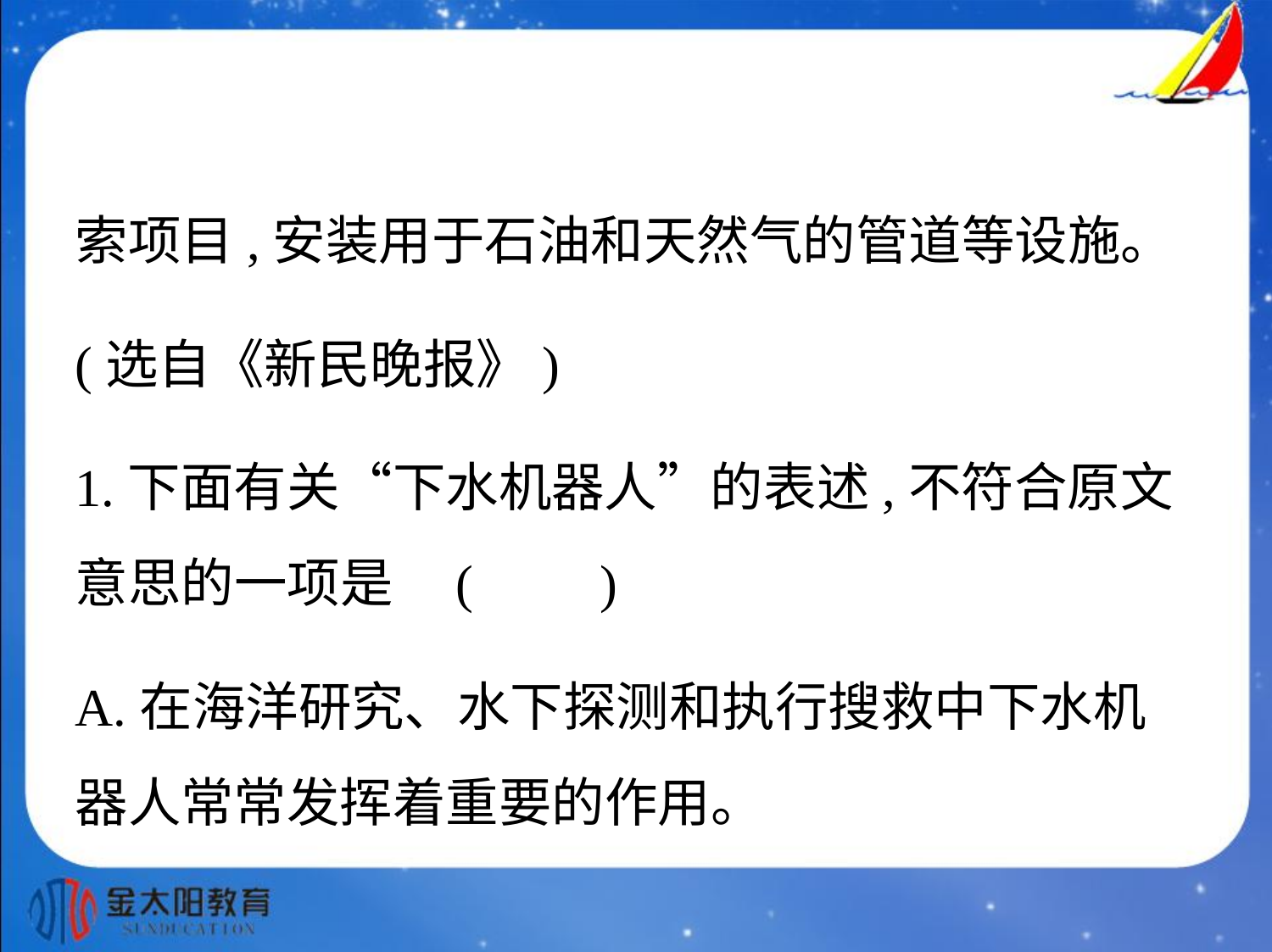

索项目,安装用于石油和天然气的管道等设施。
(选自《新民晚报》)
1.下面有关“下水机器人”的表述,不符合原文
意思的一项是 (　    )
A.在海洋研究、水下探测和执行搜救中下水机
器人常常发挥着重要的作用。